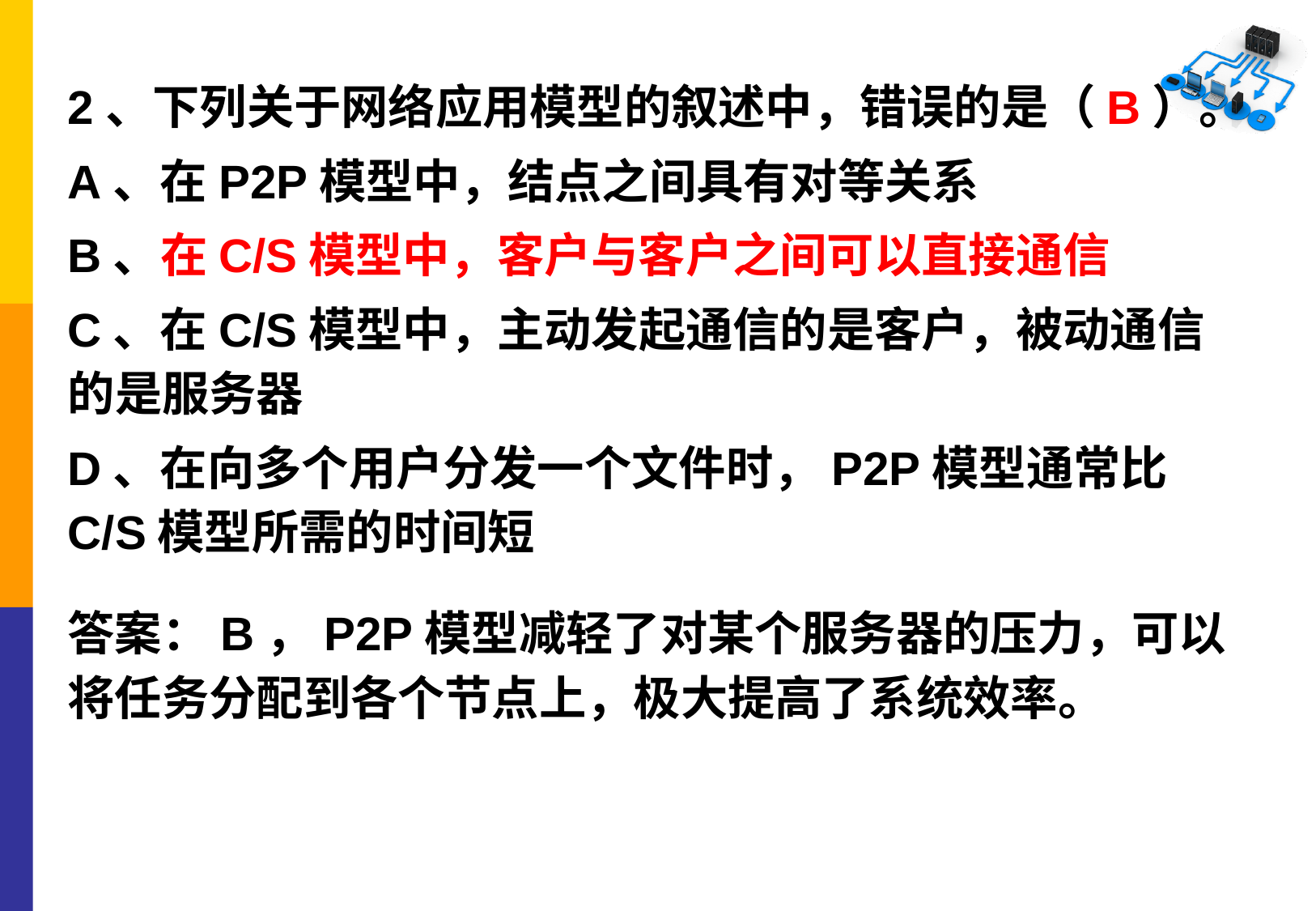

2、下列关于网络应用模型的叙述中，错误的是（B）。
A、在P2P模型中，结点之间具有对等关系
B、在C/S模型中，客户与客户之间可以直接通信
C、在C/S模型中，主动发起通信的是客户，被动通信的是服务器
D、在向多个用户分发一个文件时，P2P模型通常比C/S模型所需的时间短
答案：B，P2P模型减轻了对某个服务器的压力，可以将任务分配到各个节点上，极大提高了系统效率。